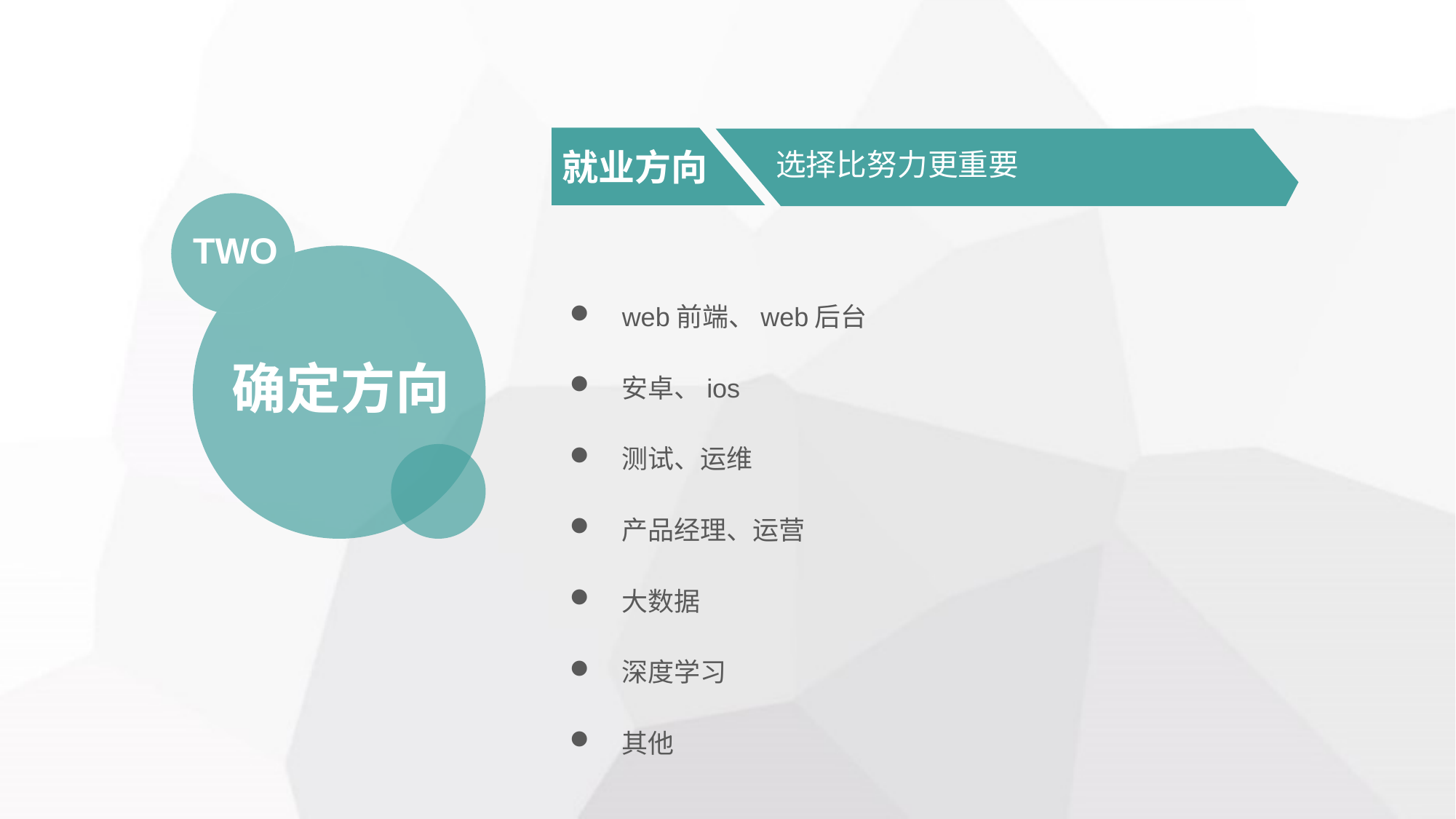

就业方向

选择比努力更重要

TWO

web前端、web后台
安卓、ios
测试、运维
产品经理、运营
大数据
深度学习
其他
确定方向